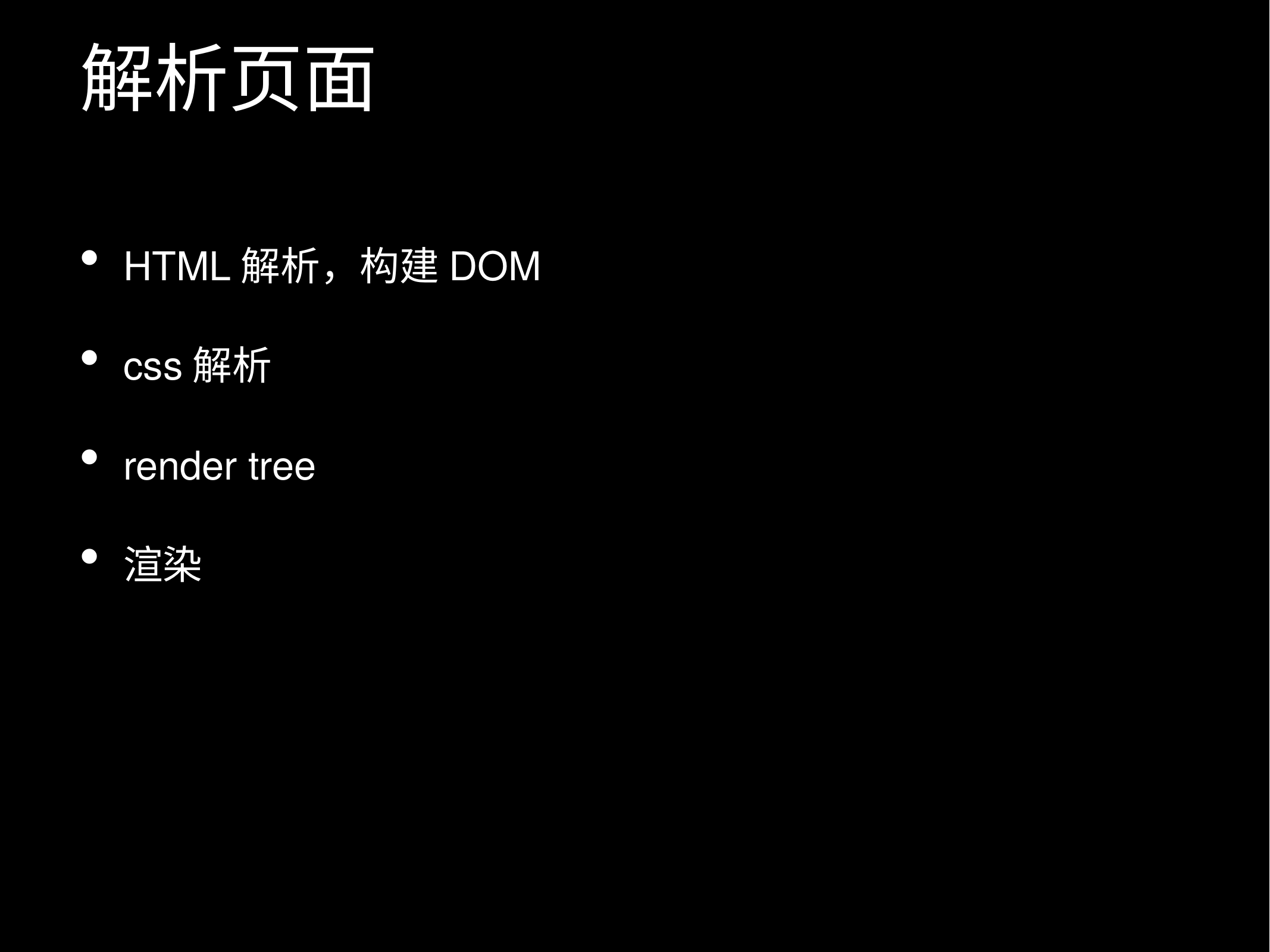

# 解析页面
HTML解析，构建DOM
css解析
render tree
渲染